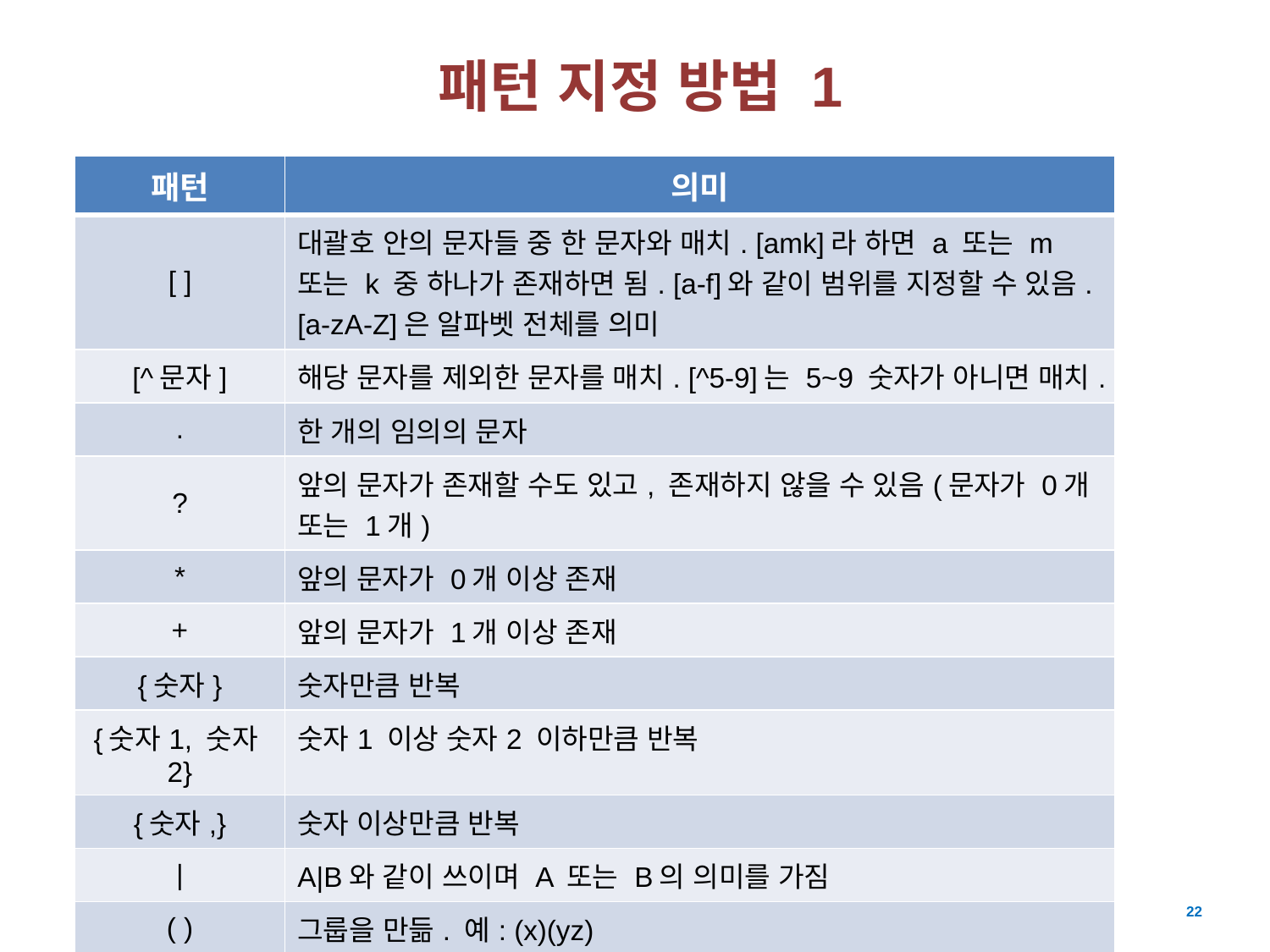

# 패턴 지정 방법 1
| 패턴 | 의미 |
| --- | --- |
| [ ] | 대괄호 안의 문자들 중 한 문자와 매치. [amk]라 하면 a 또는 m 또는 k 중 하나가 존재하면 됨. [a-f]와 같이 범위를 지정할 수 있음. [a-zA-Z]은 알파벳 전체를 의미 |
| [^문자] | 해당 문자를 제외한 문자를 매치. [^5-9]는 5~9 숫자가 아니면 매치. |
| . | 한 개의 임의의 문자 |
| ? | 앞의 문자가 존재할 수도 있고, 존재하지 않을 수 있음(문자가 0개 또는 1개) |
| \* | 앞의 문자가 0개 이상 존재 |
| + | 앞의 문자가 1개 이상 존재 |
| {숫자} | 숫자만큼 반복 |
| {숫자1, 숫자2} | 숫자1 이상 숫자2 이하만큼 반복 |
| {숫자,} | 숫자 이상만큼 반복 |
| | | A|B와 같이 쓰이며 A 또는 B의 의미를 가짐 |
| ( ) | 그룹을 만듦. 예: (x)(yz) |